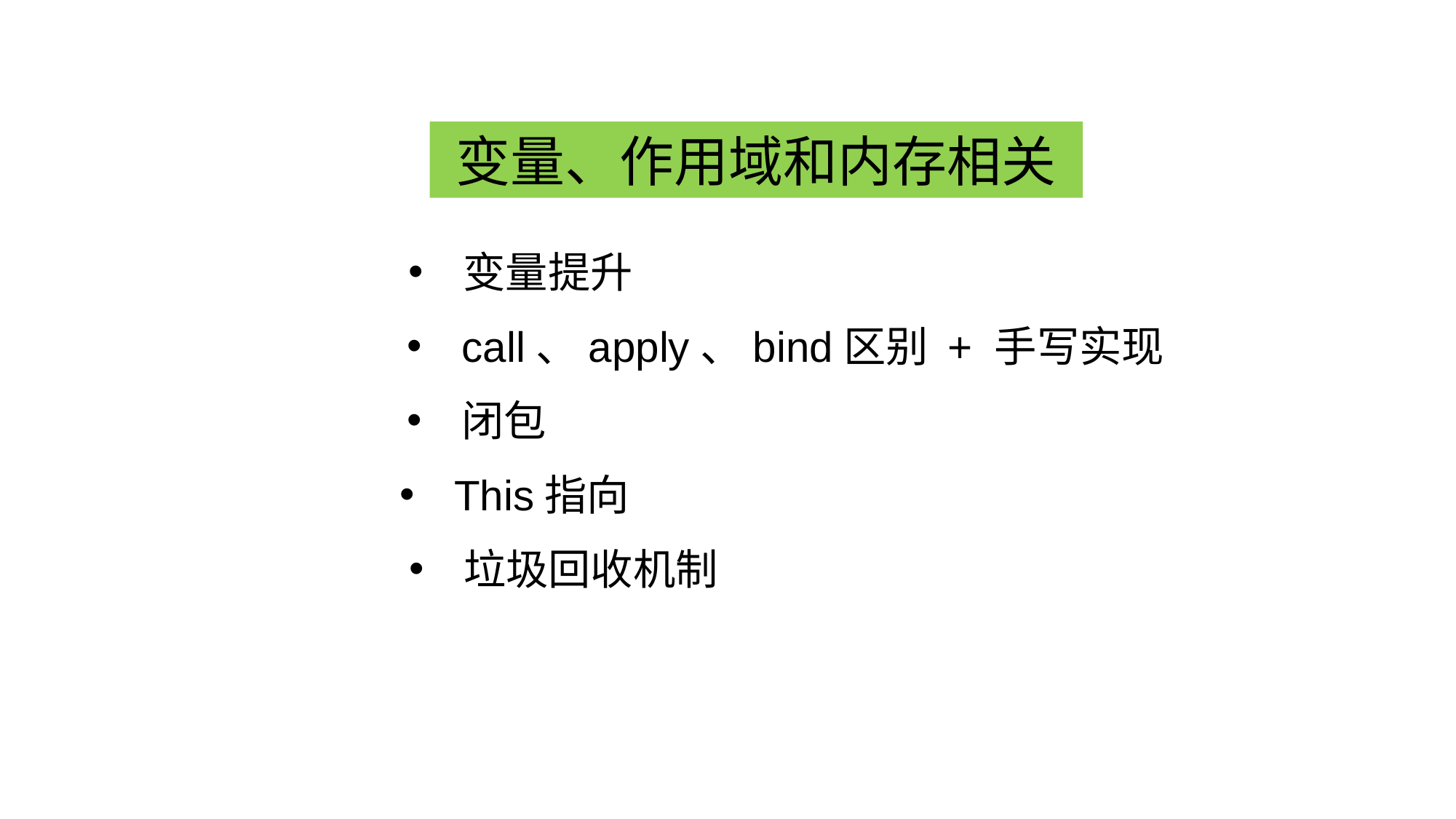

变量、作用域和内存相关
变量提升
call、apply、bind区别 + 手写实现
闭包
This指向
垃圾回收机制